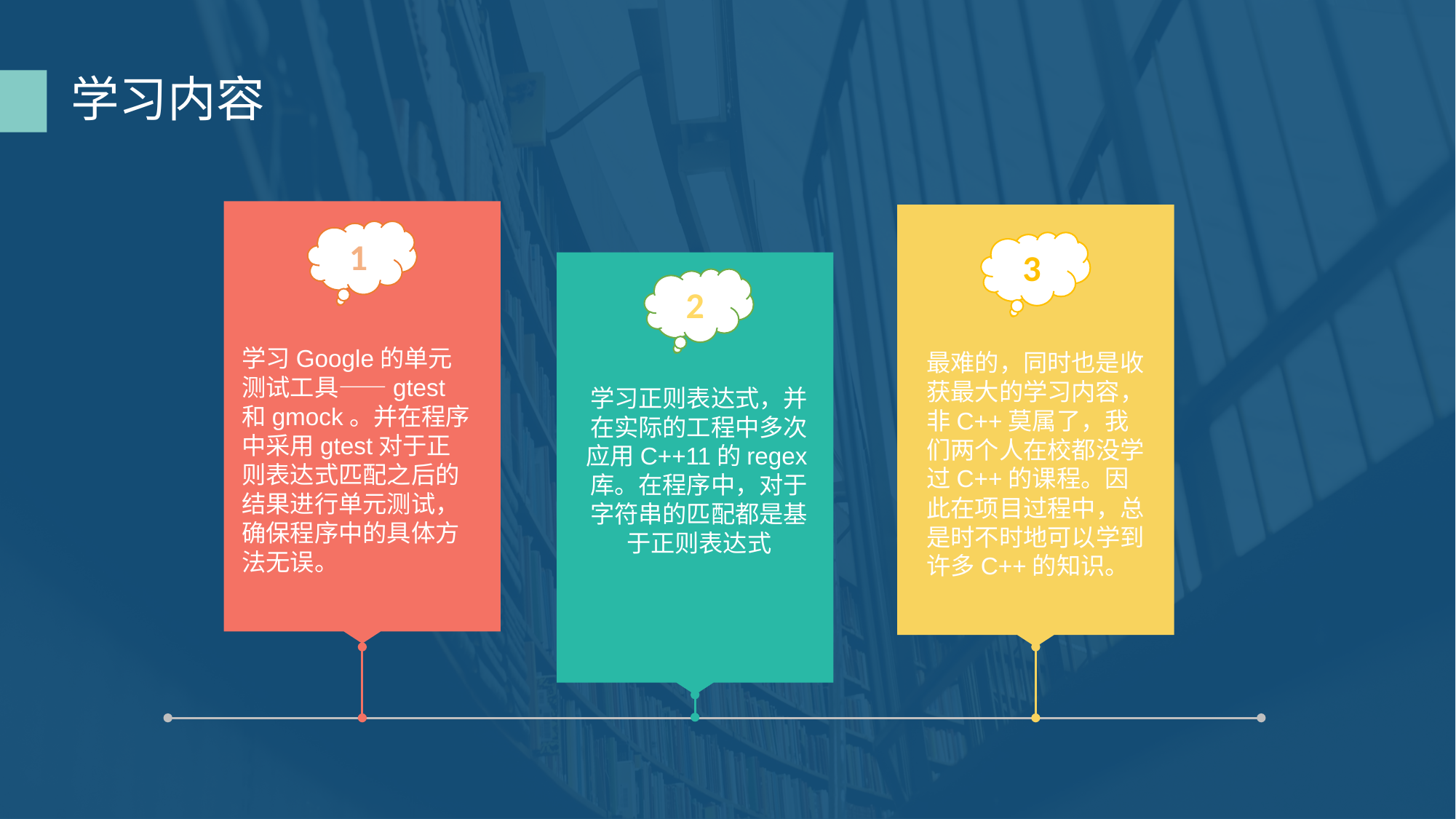

学习内容

1
3

2
学习Google的单元测试工具——gtest和gmock。并在程序中采用gtest对于正则表达式匹配之后的结果进行单元测试，确保程序中的具体方法无误。

最难的，同时也是收获最大的学习内容，非C++莫属了，我们两个人在校都没学过C++的课程。因此在项目过程中，总是时不时地可以学到许多C++的知识。
学习正则表达式，并在实际的工程中多次应用C++11的regex库。在程序中，对于字符串的匹配都是基于正则表达式